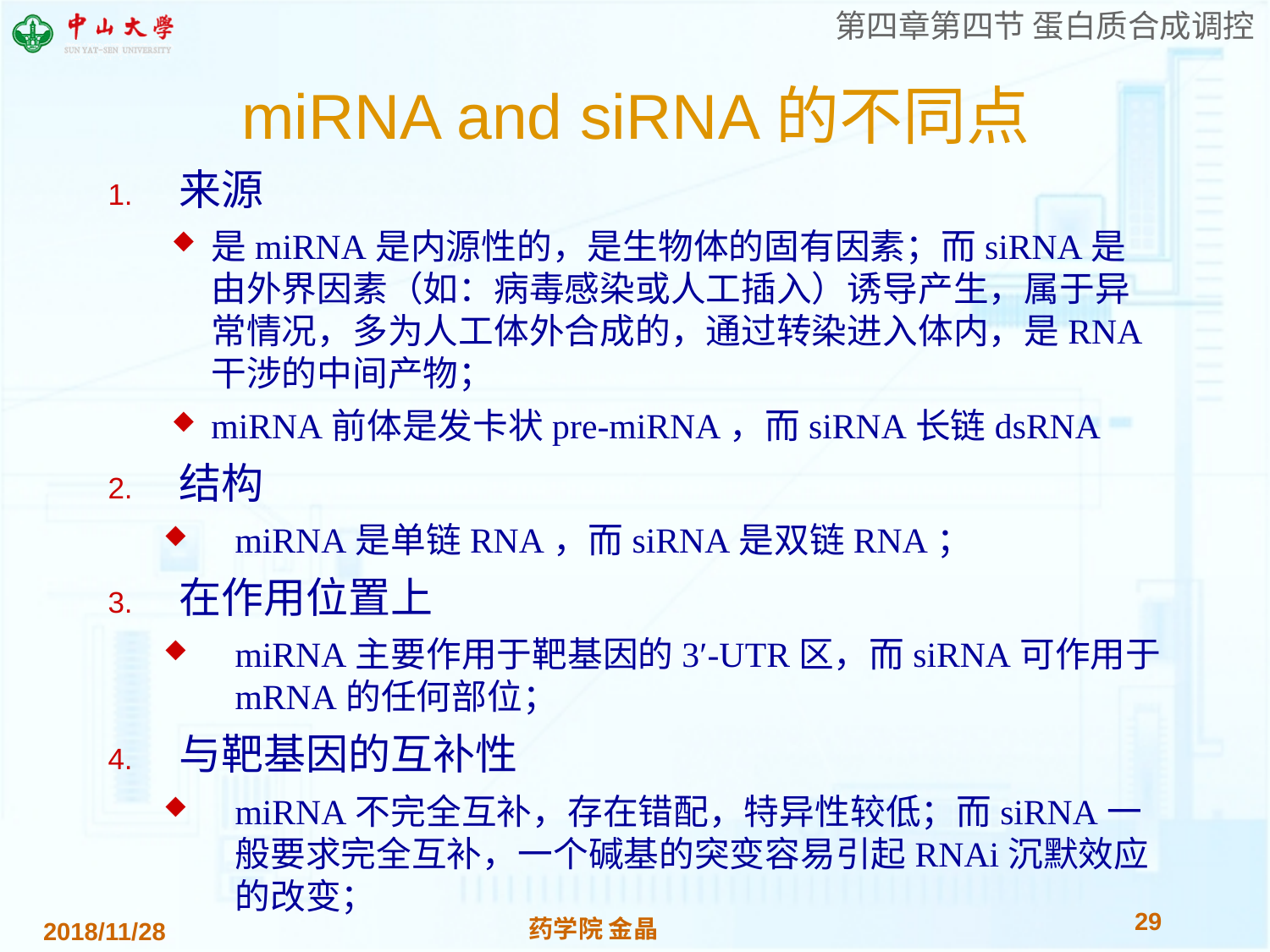

# miRNA and siRNA的不同点
来源
是miRNA是内源性的，是生物体的固有因素；而siRNA是由外界因素（如：病毒感染或人工插入）诱导产生，属于异常情况，多为人工体外合成的，通过转染进入体内，是RNA干涉的中间产物；
miRNA前体是发卡状pre-miRNA，而siRNA长链dsRNA
结构
miRNA是单链RNA，而siRNA是双链RNA；
在作用位置上
miRNA主要作用于靶基因的3′-UTR区，而siRNA可作用于mRNA的任何部位；
与靶基因的互补性
miRNA不完全互补，存在错配，特异性较低；而siRNA一般要求完全互补，一个碱基的突变容易引起RNAi沉默效应的改变；

29
药学院 金晶
2018/11/28